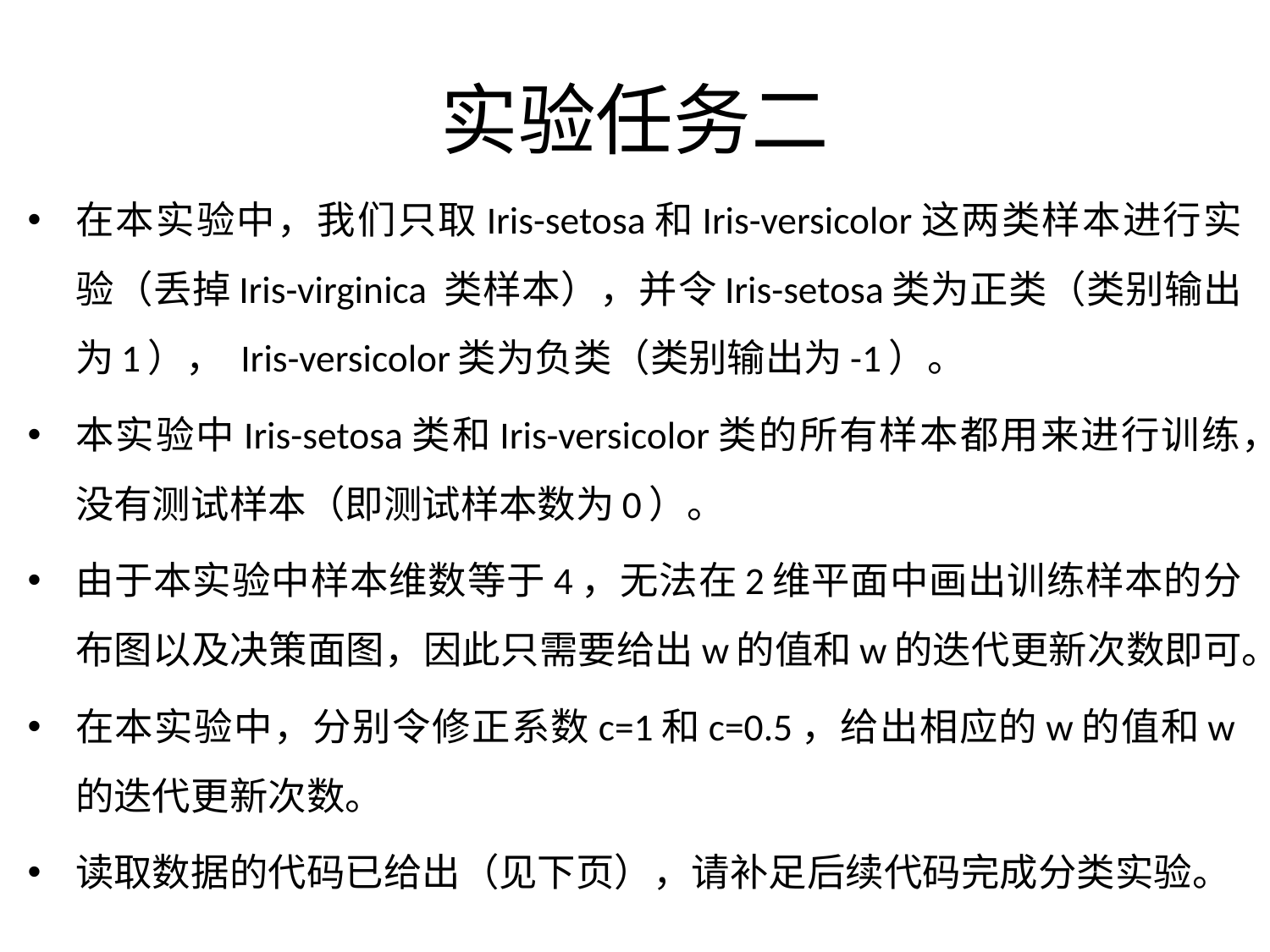

# 实验任务二
在本实验中，我们只取Iris-setosa和Iris-versicolor这两类样本进行实验（丢掉Iris-virginica 类样本），并令Iris-setosa类为正类（类别输出为1）， Iris-versicolor类为负类（类别输出为-1）。
本实验中Iris-setosa类和Iris-versicolor类的所有样本都用来进行训练，没有测试样本（即测试样本数为0）。
由于本实验中样本维数等于4，无法在2维平面中画出训练样本的分布图以及决策面图，因此只需要给出w的值和w的迭代更新次数即可。
在本实验中，分别令修正系数c=1和c=0.5，给出相应的w的值和w的迭代更新次数。
读取数据的代码已给出（见下页），请补足后续代码完成分类实验。